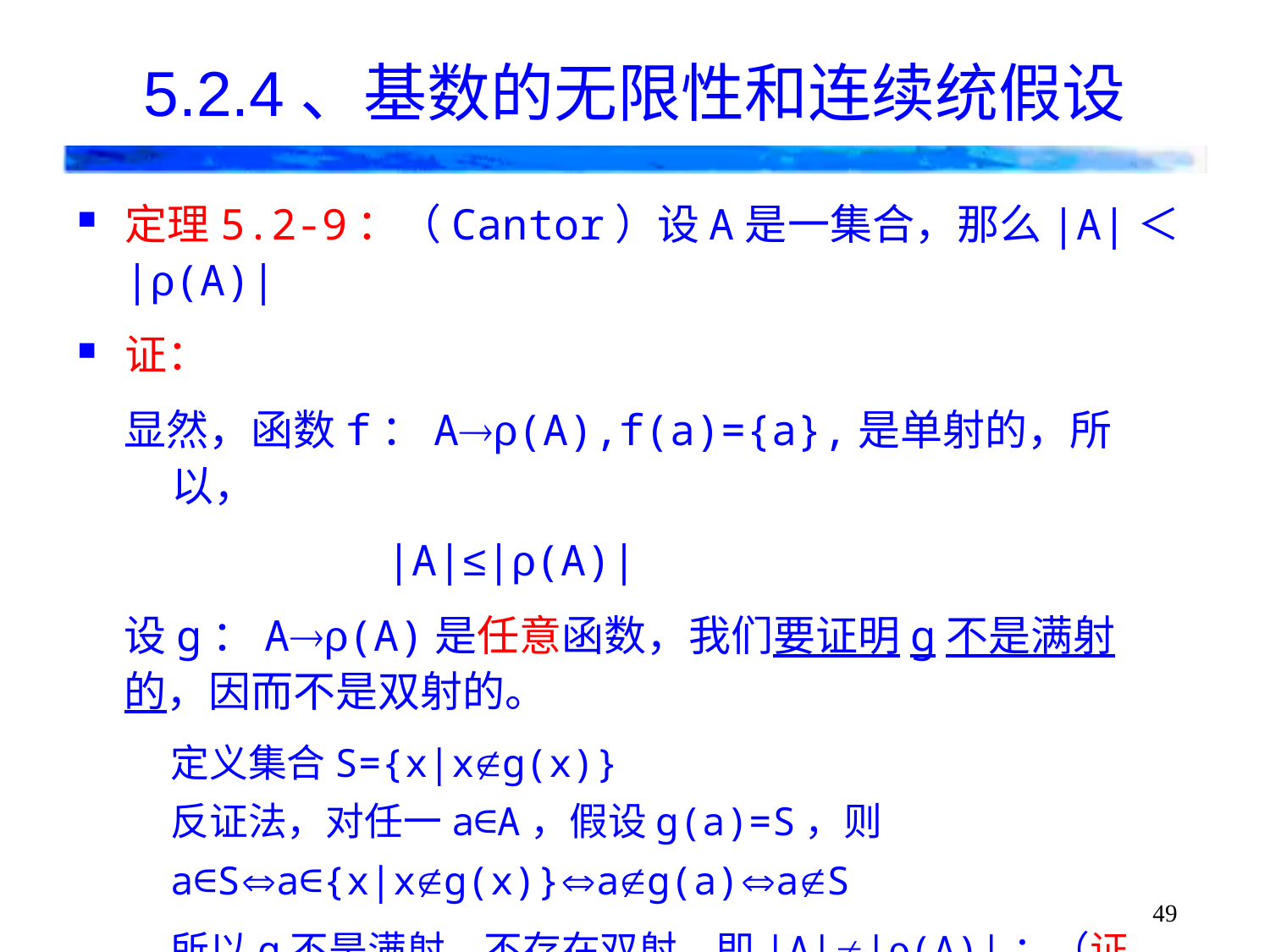

# 5.2.4、基数的无限性和连续统假设
定理5.2-9：（Cantor）设A是一集合，那么|A|＜|ρ(A)|
证：
显然，函数f：A→ρ(A),f(a)={a},是单射的，所以，
|A|≤|ρ(A)|
设g：A→ρ(A)是任意函数，我们要证明g不是满射的，因而不是双射的。
定义集合S={x|x∉g(x)}
反证法，对任一a∈A，假设g(a)=S，则
a∈S⇔a∈{x|x∉g(x)}⇔a∉g(a)⇔a∉S
所以g不是满射，不存在双射，即|A|≠|ρ(A)|；（证毕）
49